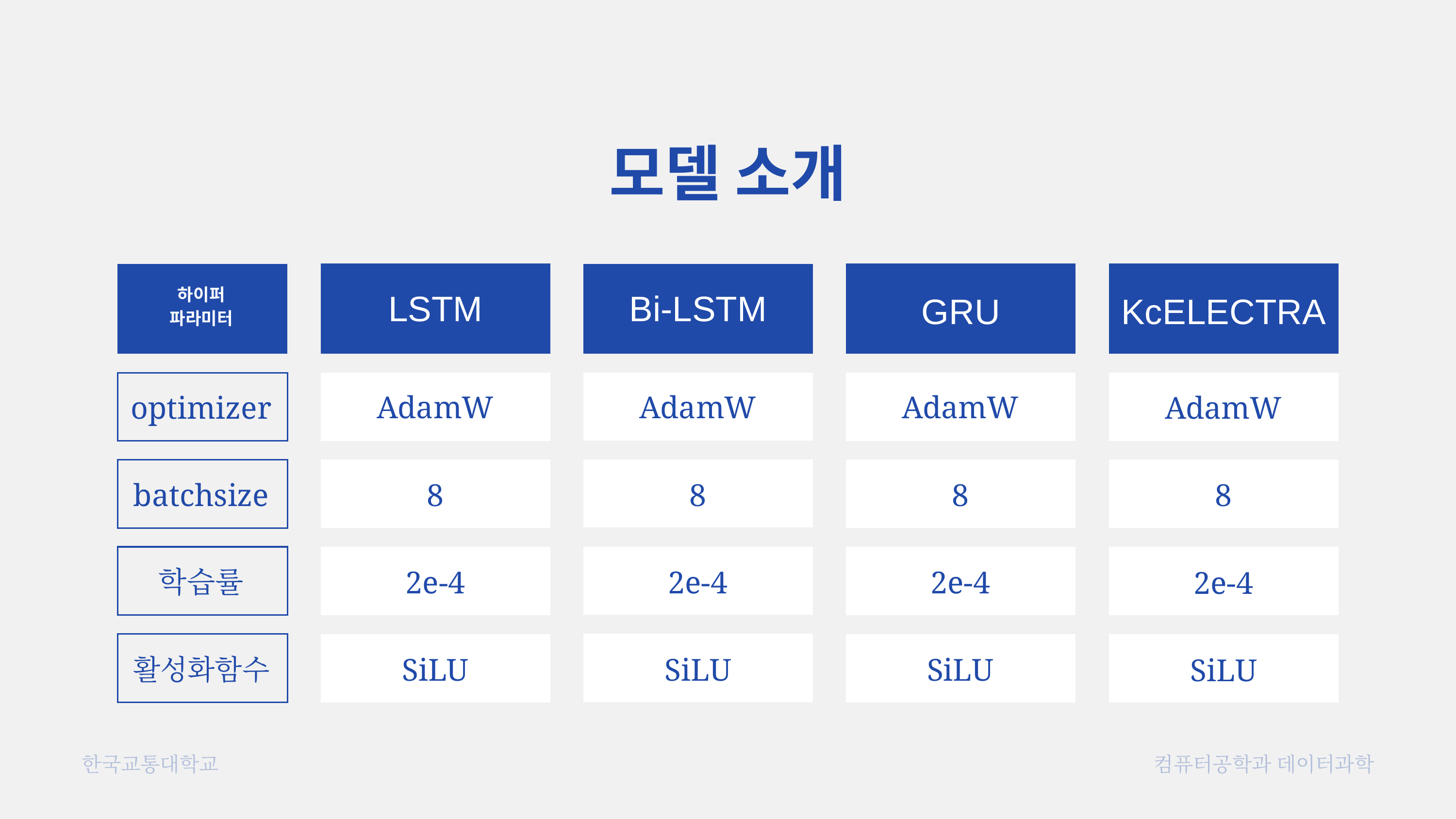

모델 소개

LSTM
Bi-LSTM
하이퍼
파라미터
GRU
KcELECTRA

AdamW
AdamW
AdamW
optimizer
AdamW

batchsize
8
8
8
8

2e-4
2e-4
2e-4
2e-4
학습률

SiLU
SiLU
SiLU
활성화함수
SiLU
한국교통대학교
컴퓨터공학과 데이터과학